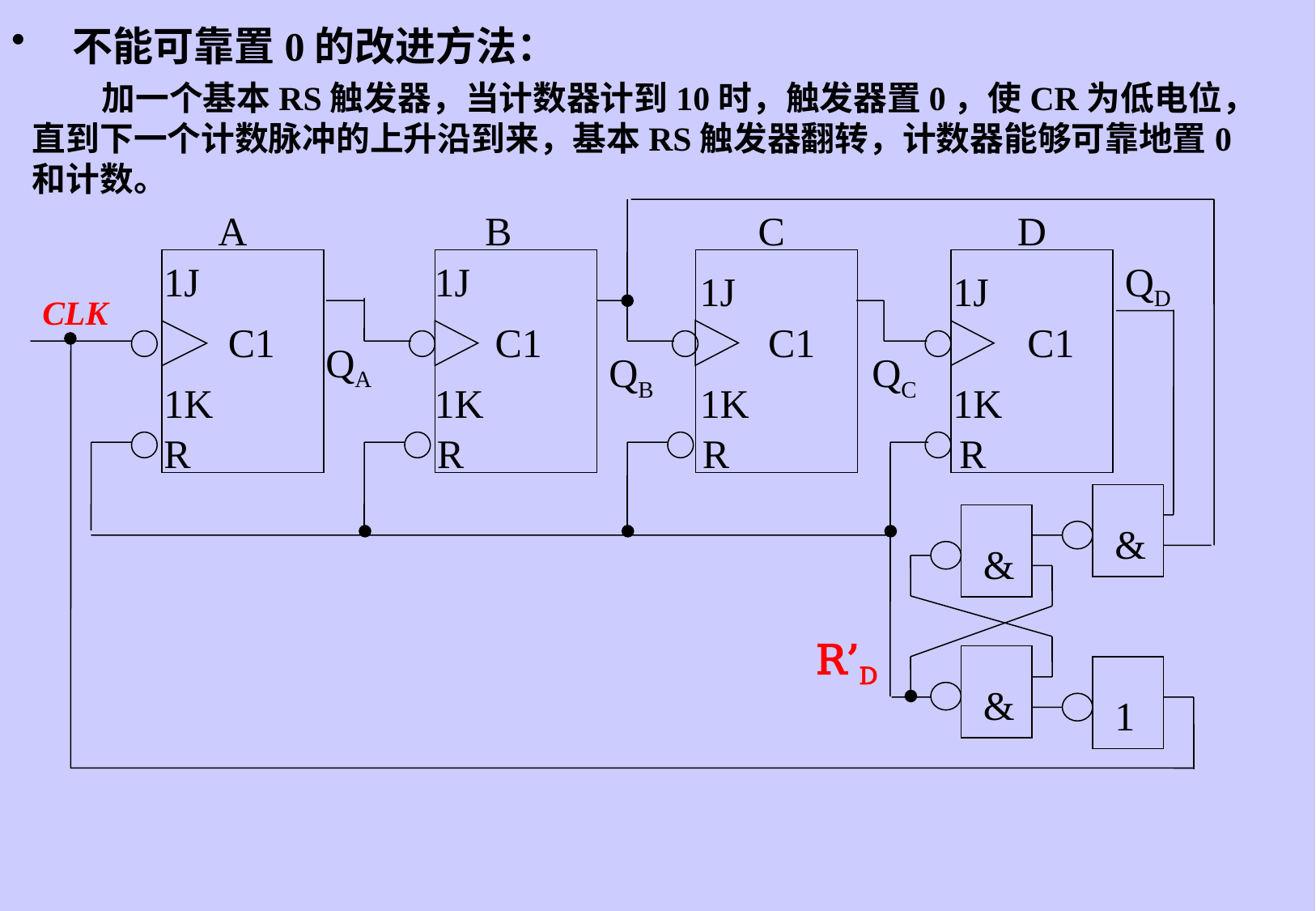

不能可靠置0的改进方法：
        加一个基本RS触发器，当计数器计到10时，触发器置0，使CR为低电位，直到下一个计数脉冲的上升沿到来，基本RS触发器翻转，计数器能够可靠地置0和计数。
A
B

C
D

CLK
1J

1J

QD
1J
1J

C1
C1
C1
C1

QA

QB

QC

1K
1K
1K
1K
R
R
R
R

&

&

&

1

R’D